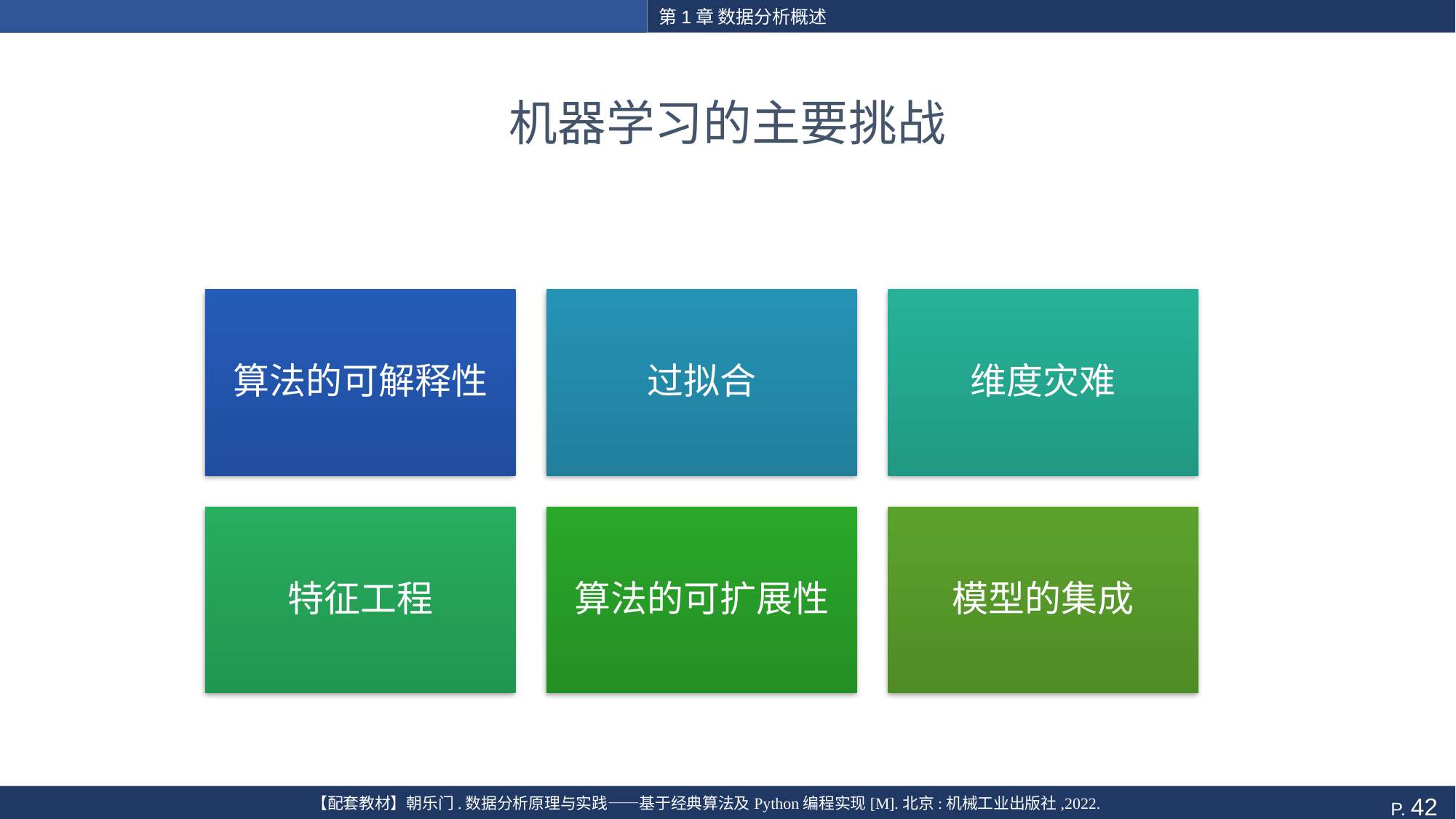

第1章 数据分析概述
# 机器学习的主要挑战
算法的可解释性
过拟合
维度灾难
特征工程
算法的可扩展性
模型的集成